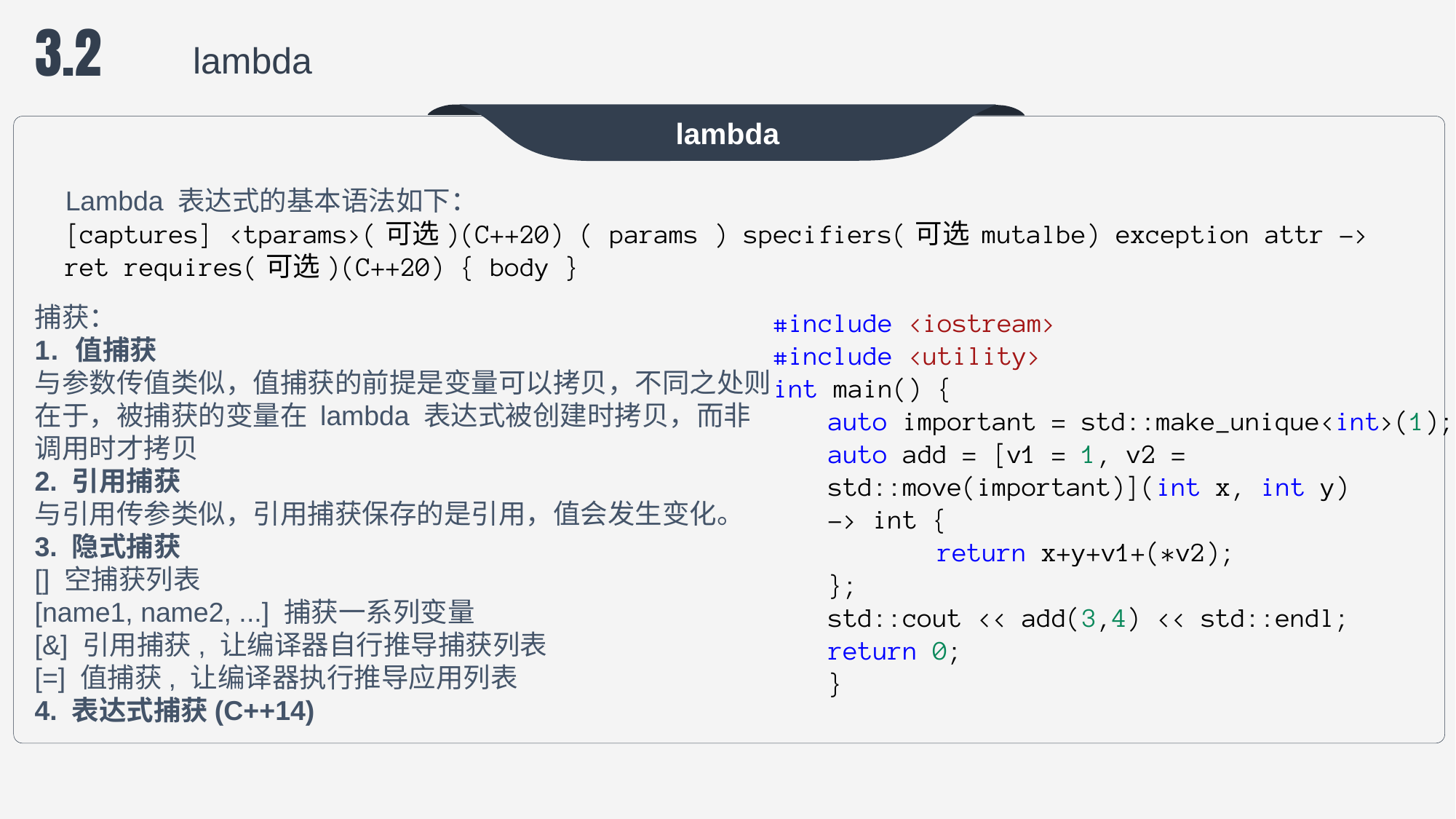

3.2
lambda

lambda

Lambda 表达式的基本语法如下：
[captures] <tparams>(可选)(C++20) ( params ) specifiers(可选 mutalbe) exception attr -> ret requires(可选)(C++20) { body }
捕获：
值捕获
与参数传值类似，值捕获的前提是变量可以拷贝，不同之处则在于，被捕获的变量在 lambda 表达式被创建时拷贝，而非调用时才拷贝
2. 引用捕获
与引用传参类似，引用捕获保存的是引用，值会发生变化。
3. 隐式捕获
[] 空捕获列表
[name1, name2, ...] 捕获一系列变量
[&] 引用捕获, 让编译器自行推导捕获列表
[=] 值捕获, 让编译器执行推导应用列表
4. 表达式捕获(C++14)
#include <iostream>
#include <utility>
int main() {
auto important = std::make_unique<int>(1);
auto add = [v1 = 1, v2 = std::move(important)](int x, int y)
-> int {
	return x+y+v1+(*v2);
};
std::cout << add(3,4) << std::endl;
return 0;
}